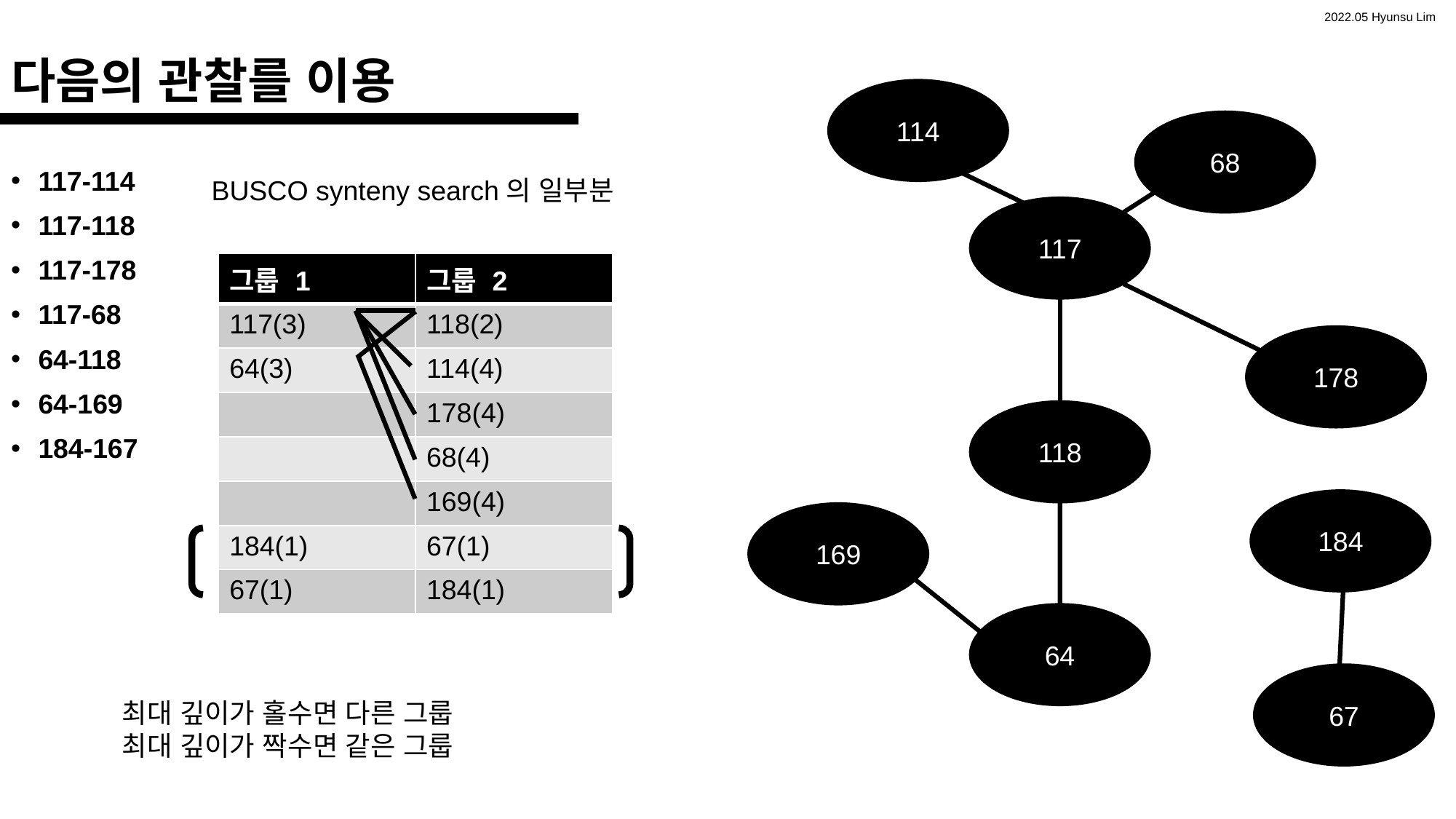

# 다음의 관찰를 이용
114
68
117-114
117-118
117-178
117-68
64-118
64-169
184-167
BUSCO synteny search의 일부분
117
| 그룹 1 | 그룹 2 |
| --- | --- |
| 117(3) | 118(2) |
| 64(3) | 114(4) |
|  | 178(4) |
|  | 68(4) |
|  | 169(4) |
| 184(1) | 67(1) |
| 67(1) | 184(1) |
178
118
184
169

64
67
최대 깊이가 홀수면 다른 그룹
최대 깊이가 짝수면 같은 그룹